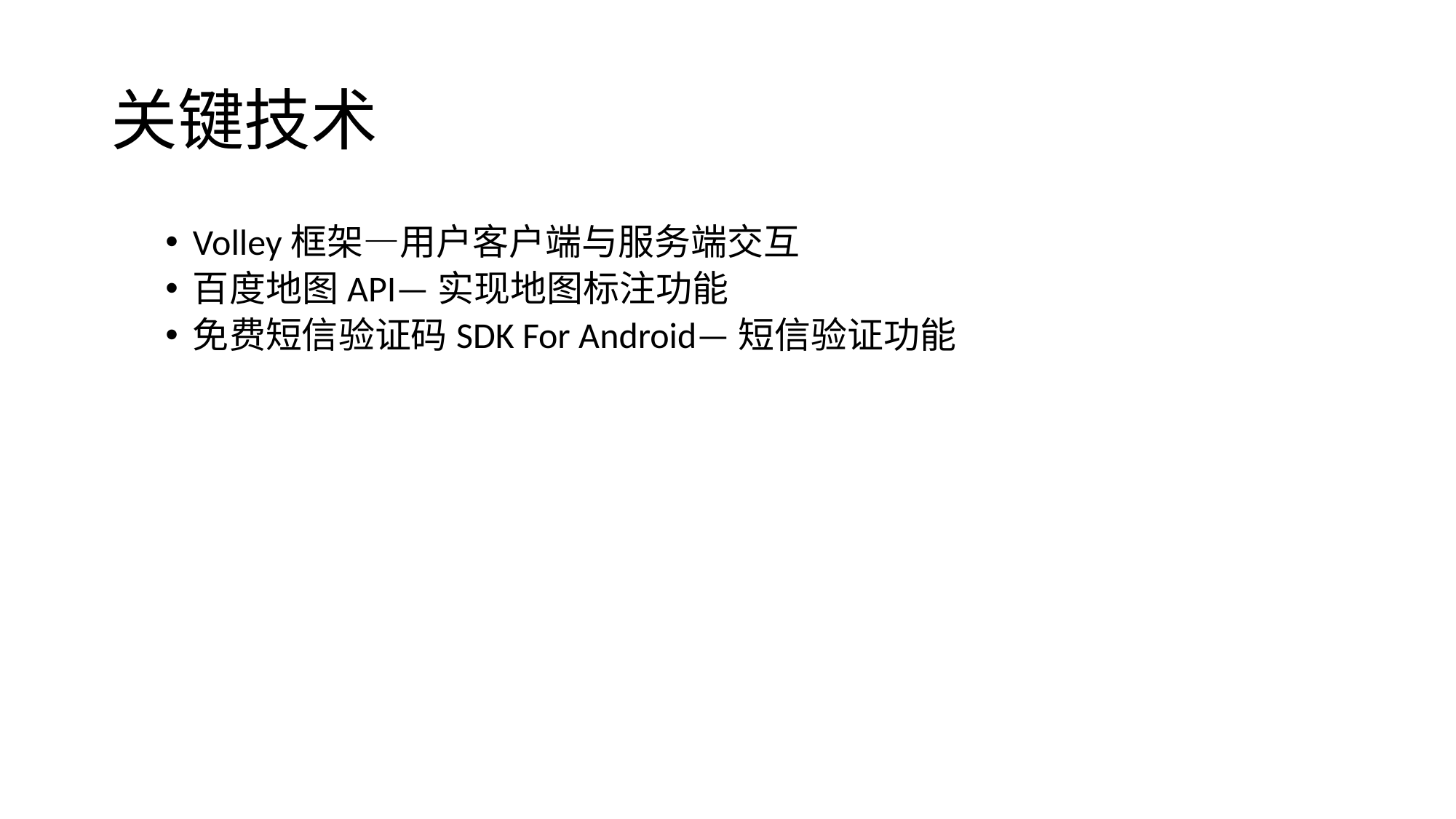

# 关键技术
Volley框架—用户客户端与服务端交互
百度地图API—实现地图标注功能
免费短信验证码SDK For Android—短信验证功能